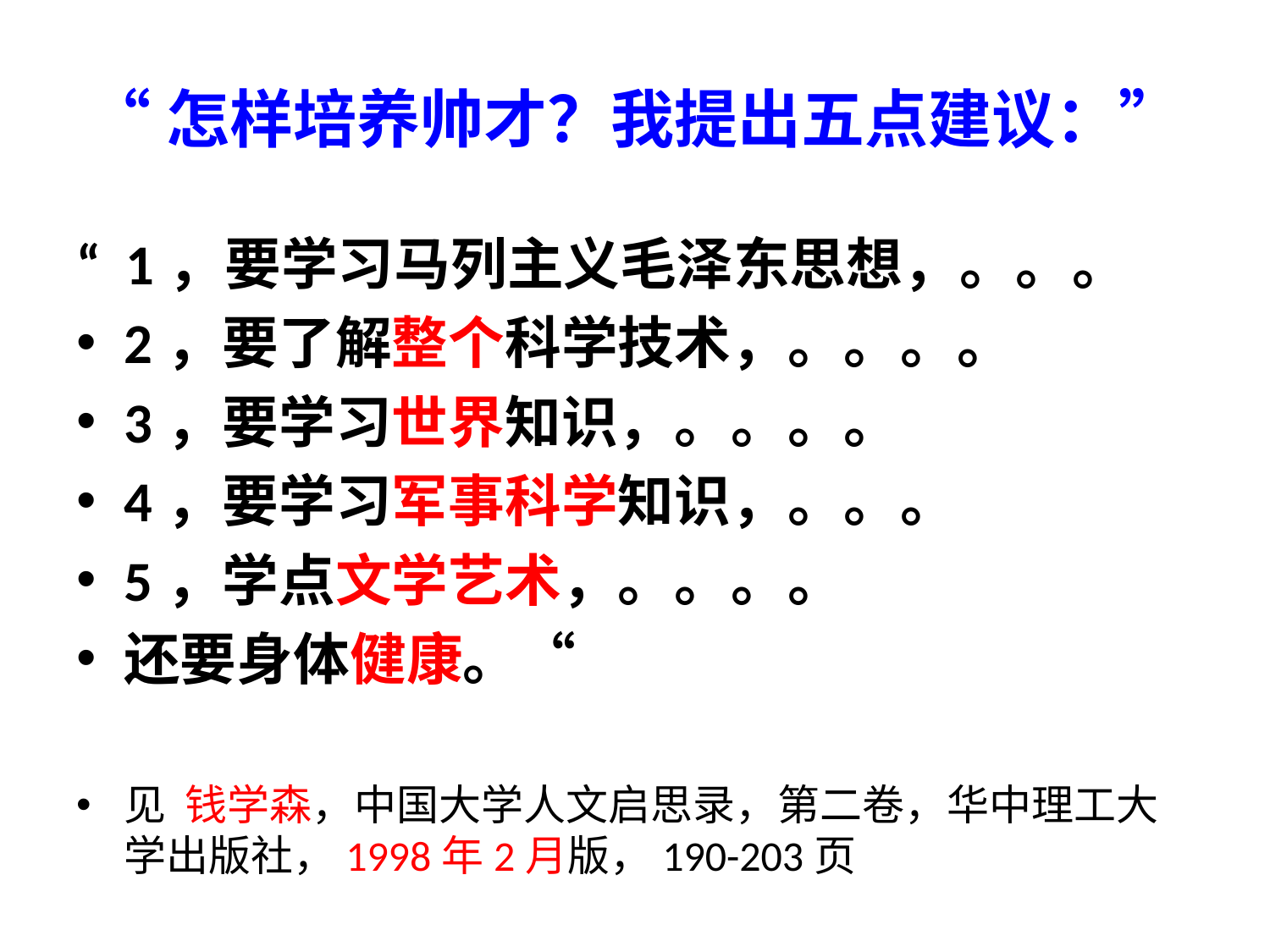

# “怎样培养帅才？我提出五点建议：”
“  1，要学习马列主义毛泽东思想，。。。
2，要了解整个科学技术，。。。。
3，要学习世界知识，。。。。
4，要学习军事科学知识，。。。
5，学点文学艺术，。。。。
还要身体健康。“

见  钱学森，中国大学人文启思录，第二卷，华中理工大学出版社，1998年2月版，190-203页